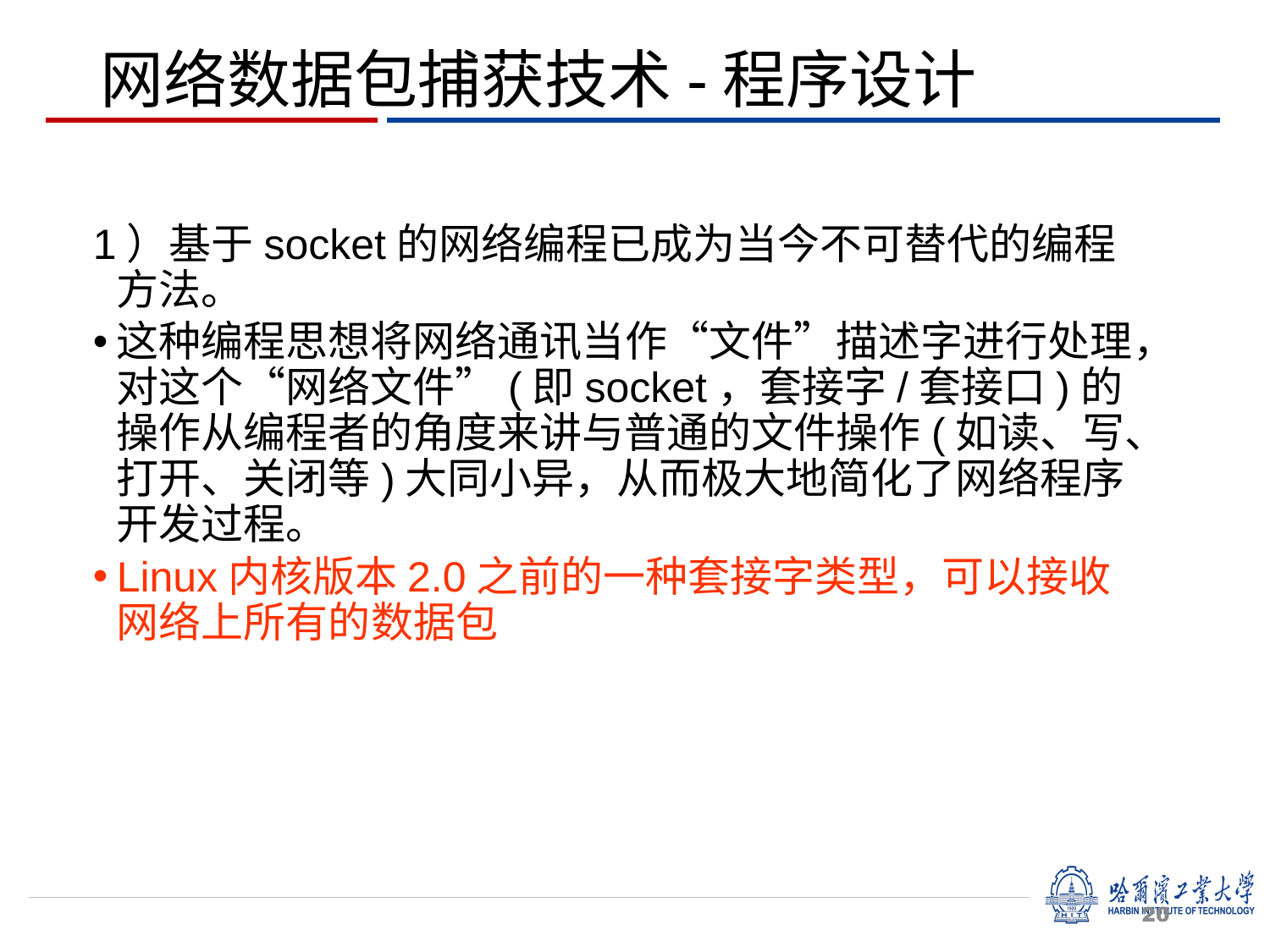

# 网络数据包捕获技术-程序设计
1）基于socket的网络编程已成为当今不可替代的编程方法。
这种编程思想将网络通讯当作“文件”描述字进行处理，对这个“网络文件”(即socket，套接字/套接口)的操作从编程者的角度来讲与普通的文件操作(如读、写、打开、关闭等)大同小异，从而极大地简化了网络程序开发过程。
Linux内核版本2.0之前的一种套接字类型，可以接收网络上所有的数据包

20